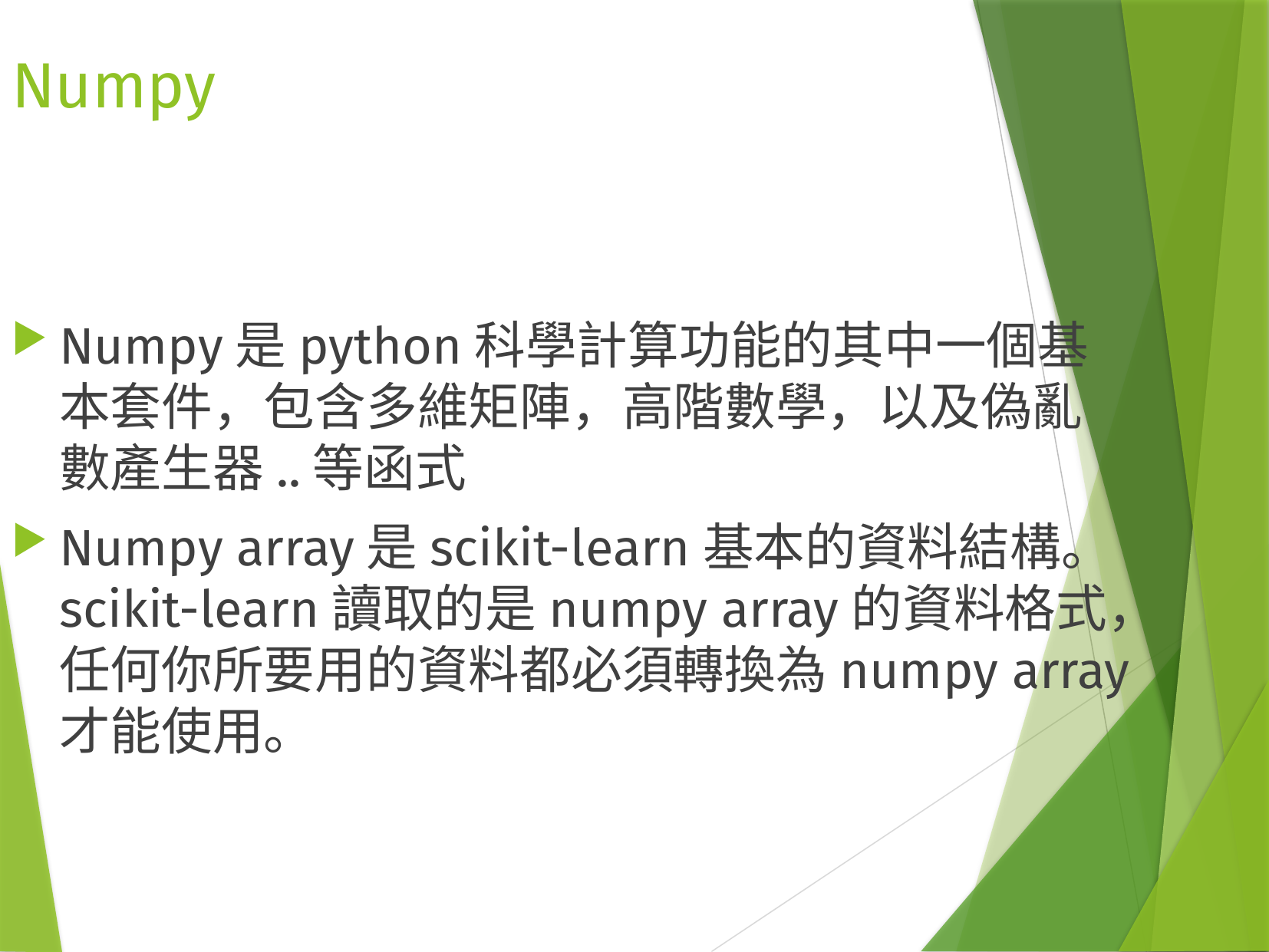

Numpy
Numpy是python科學計算功能的其中一個基本套件，包含多維矩陣，高階數學，以及偽亂數產生器..等函式
Numpy array是scikit-learn基本的資料結構。scikit-learn讀取的是numpy array的資料格式，任何你所要用的資料都必須轉換為numpy array才能使用。